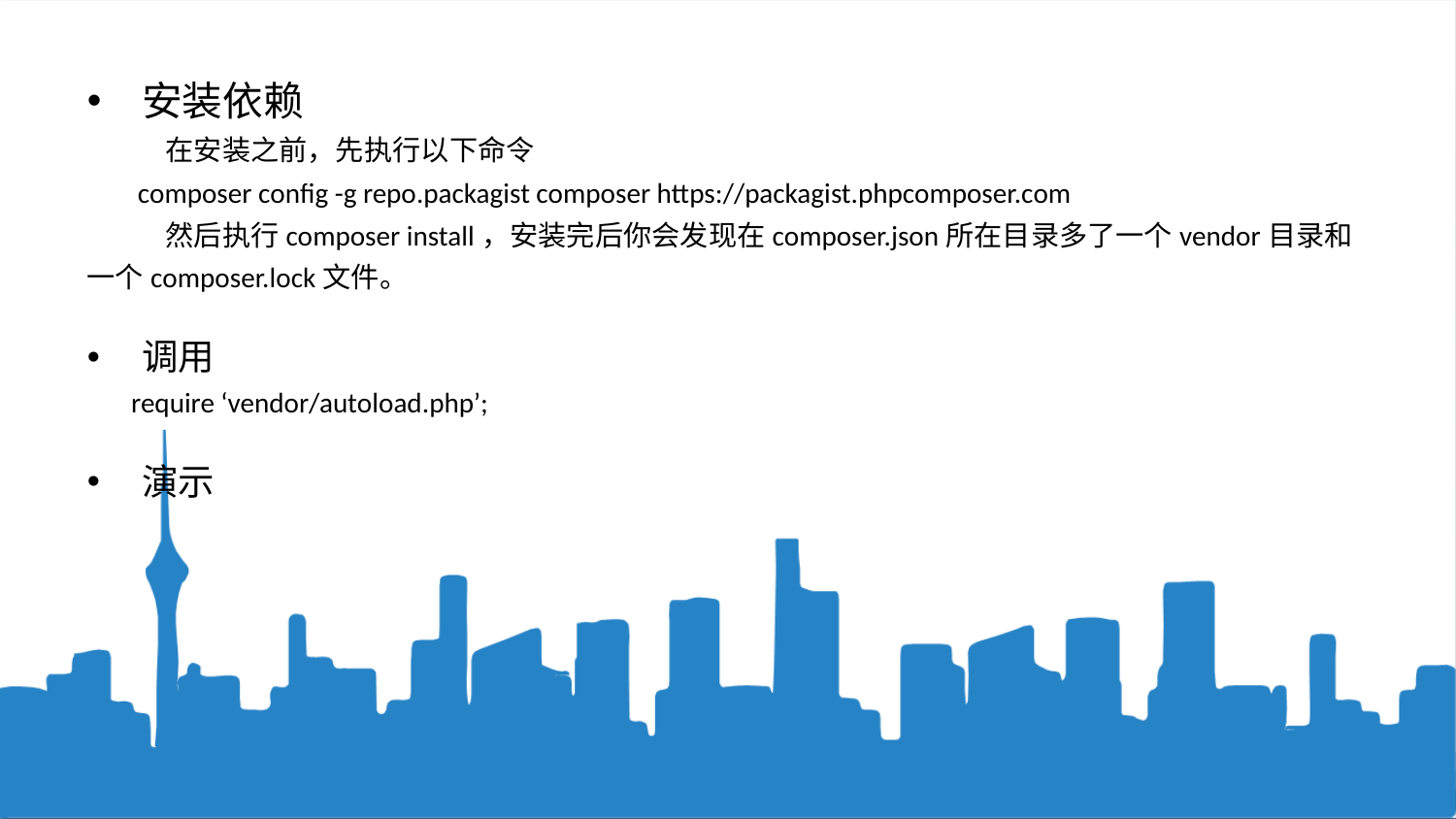

安装依赖
        在安装之前，先执行以下命令
        composer config -g repo.packagist composer https://packagist.phpcomposer.com
        然后执行composer install，安装完后你会发现在composer.json所在目录多了一个vendor目录和一个composer.lock文件。

调用
       require ‘vendor/autoload.php’;

演示